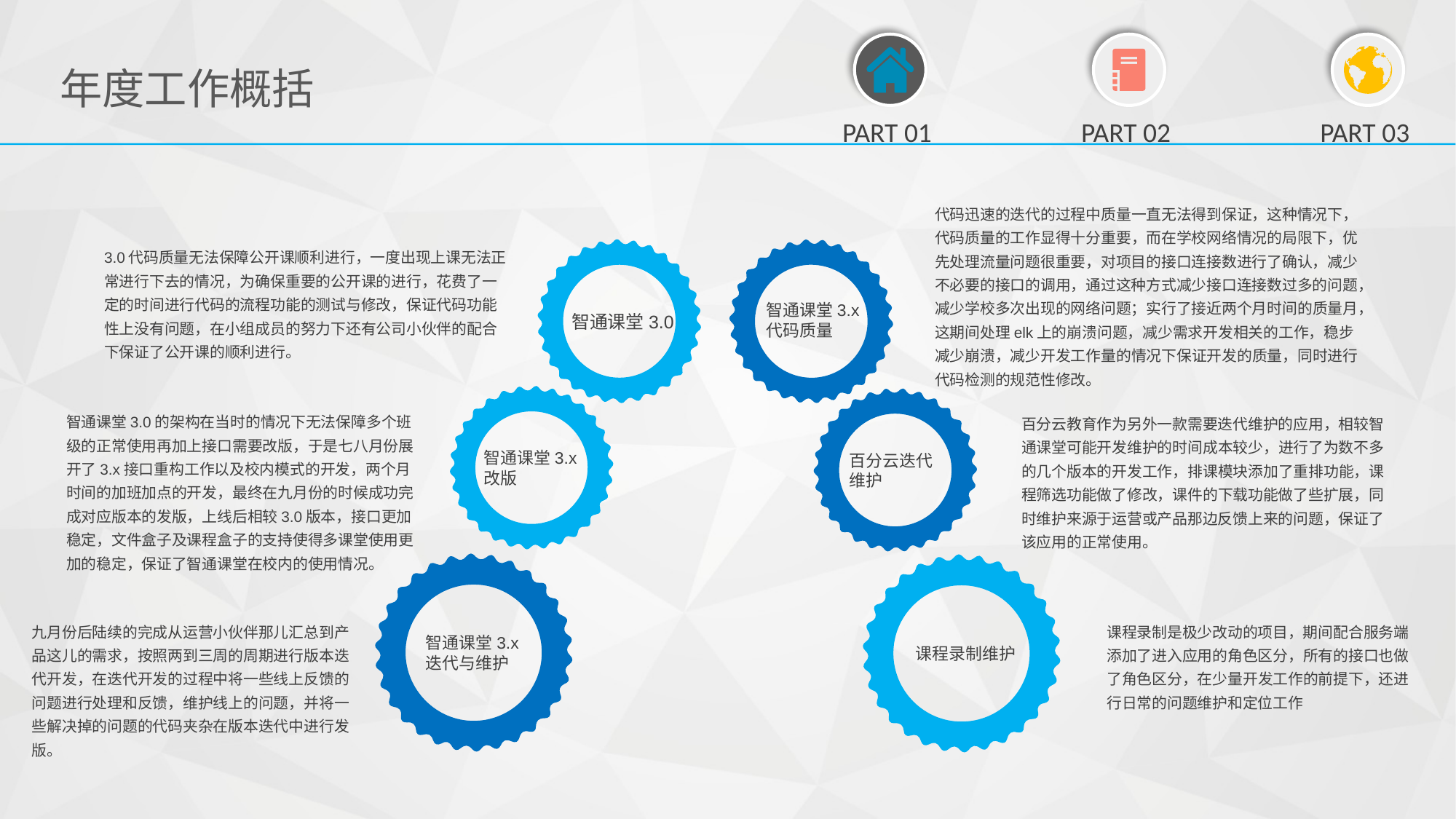

代码迅速的迭代的过程中质量一直无法得到保证，这种情况下，代码质量的工作显得十分重要，而在学校网络情况的局限下，优先处理流量问题很重要，对项目的接口连接数进行了确认，减少不必要的接口的调用，通过这种方式减少接口连接数过多的问题，减少学校多次出现的网络问题；实行了接近两个月时间的质量月，这期间处理elk上的崩溃问题，减少需求开发相关的工作，稳步减少崩溃，减少开发工作量的情况下保证开发的质量，同时进行代码检测的规范性修改。
3.0代码质量无法保障公开课顺利进行，一度出现上课无法正常进行下去的情况，为确保重要的公开课的进行，花费了一定的时间进行代码的流程功能的测试与修改，保证代码功能性上没有问题，在小组成员的努力下还有公司小伙伴的配合下保证了公开课的顺利进行。

智通课堂3.x
代码质量
智通课堂3.0

智通课堂3.0的架构在当时的情况下无法保障多个班级的正常使用再加上接口需要改版，于是七八月份展开了3.x接口重构工作以及校内模式的开发，两个月时间的加班加点的开发，最终在九月份的时候成功完成对应版本的发版，上线后相较3.0版本，接口更加稳定，文件盒子及课程盒子的支持使得多课堂使用更加的稳定，保证了智通课堂在校内的使用情况。
百分云教育作为另外一款需要迭代维护的应用，相较智通课堂可能开发维护的时间成本较少，进行了为数不多的几个版本的开发工作，排课模块添加了重排功能，课程筛选功能做了修改，课件的下载功能做了些扩展，同时维护来源于运营或产品那边反馈上来的问题，保证了该应用的正常使用。
智通课堂3.x
改版
百分云迭代
维护

九月份后陆续的完成从运营小伙伴那儿汇总到产品这儿的需求，按照两到三周的周期进行版本迭代开发，在迭代开发的过程中将一些线上反馈的问题进行处理和反馈，维护线上的问题，并将一些解决掉的问题的代码夹杂在版本迭代中进行发版。
课程录制是极少改动的项目，期间配合服务端添加了进入应用的角色区分，所有的接口也做了角色区分，在少量开发工作的前提下，还进行日常的问题维护和定位工作
智通课堂3.x
迭代与维护
课程录制维护